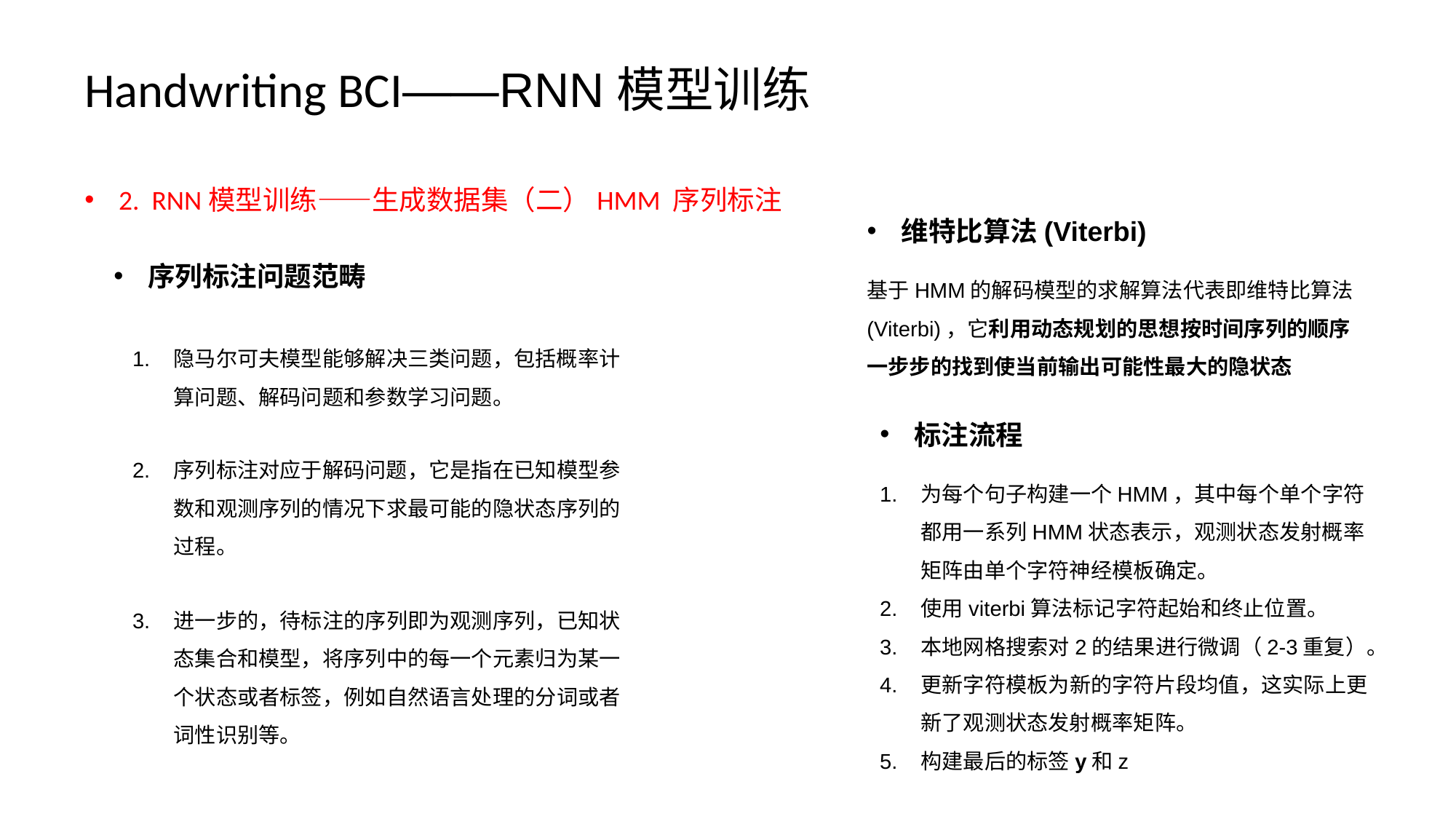

Handwriting BCI——RNN模型训练
2.  RNN模型训练——生成数据集（二）HMM 序列标注
维特比算法(Viterbi)
序列标注问题范畴
基于HMM的解码模型的求解算法代表即维特比算法(Viterbi)，它利用动态规划的思想按时间序列的顺序一步步的找到使当前输出可能性最大的隐状态
隐马尔可夫模型能够解决三类问题，包括概率计算问题、解码问题和参数学习问题。
标注流程
序列标注对应于解码问题，它是指在已知模型参数和观测序列的情况下求最可能的隐状态序列的过程。
为每个句子构建一个HMM，其中每个单个字符都用一系列HMM状态表示，观测状态发射概率矩阵由单个字符神经模板确定。
使用viterbi算法标记字符起始和终止位置。
本地网格搜索对2的结果进行微调（2-3重复）。
更新字符模板为新的字符片段均值，这实际上更新了观测状态发射概率矩阵。
构建最后的标签y和z
进一步的，待标注的序列即为观测序列，已知状态集合和模型，将序列中的每一个元素归为某一个状态或者标签，例如自然语言处理的分词或者词性识别等。